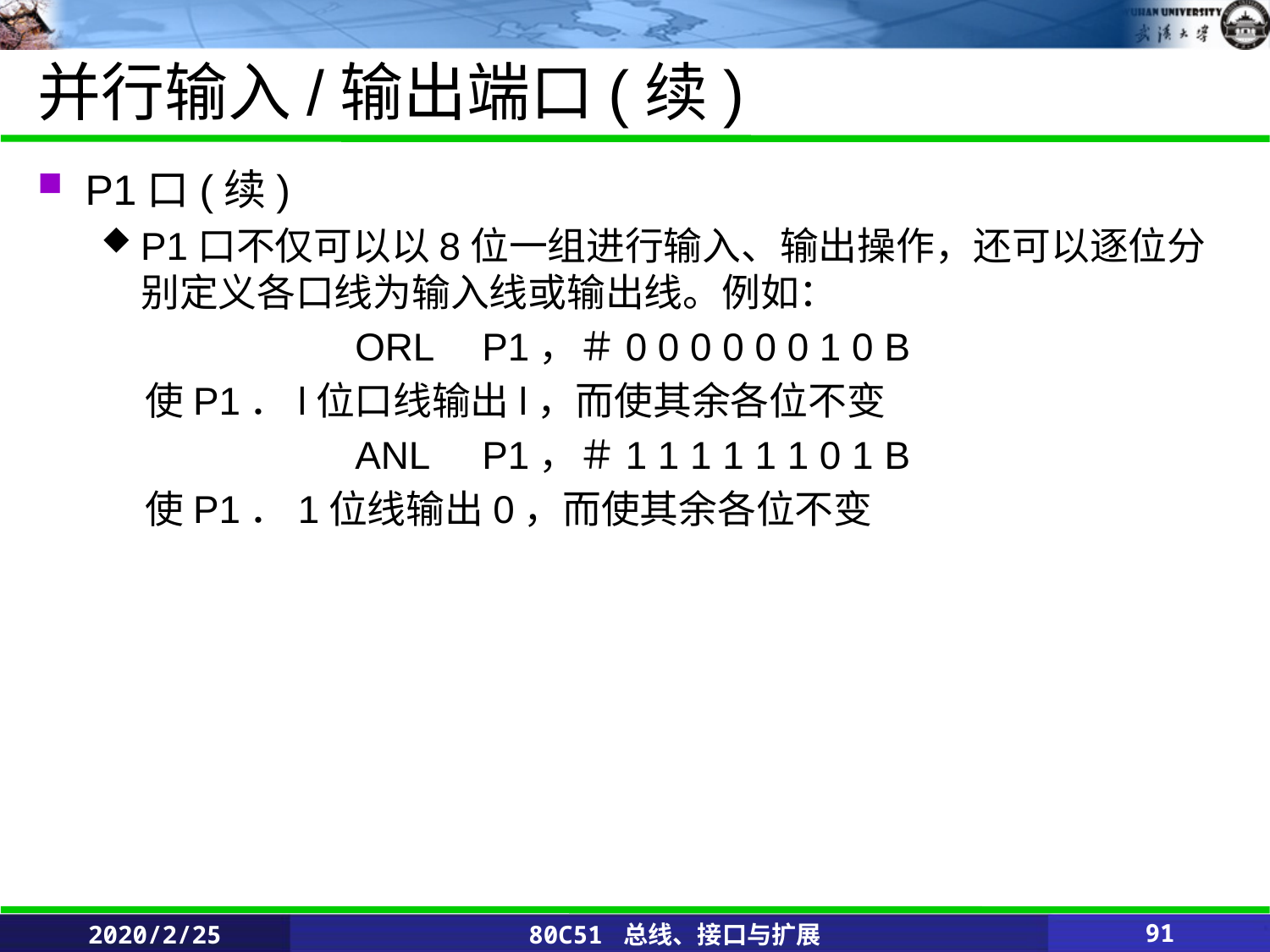

# 并行输入/输出端口(续)
P1口(续)
P1口不仅可以以8位一组进行输入、输出操作，还可以逐位分别定义各口线为输入线或输出线。例如：
		ORL	P1，＃0 0 0 0 0 0 1 0 B
    使P1．l位口线输出l，而使其余各位不变
    		ANL   	P1，＃1 1 1 1 1 1 0 1 B
    使P1．1位线输出0，而使其余各位不变
2020/2/25
80C51 总线、接口与扩展
91